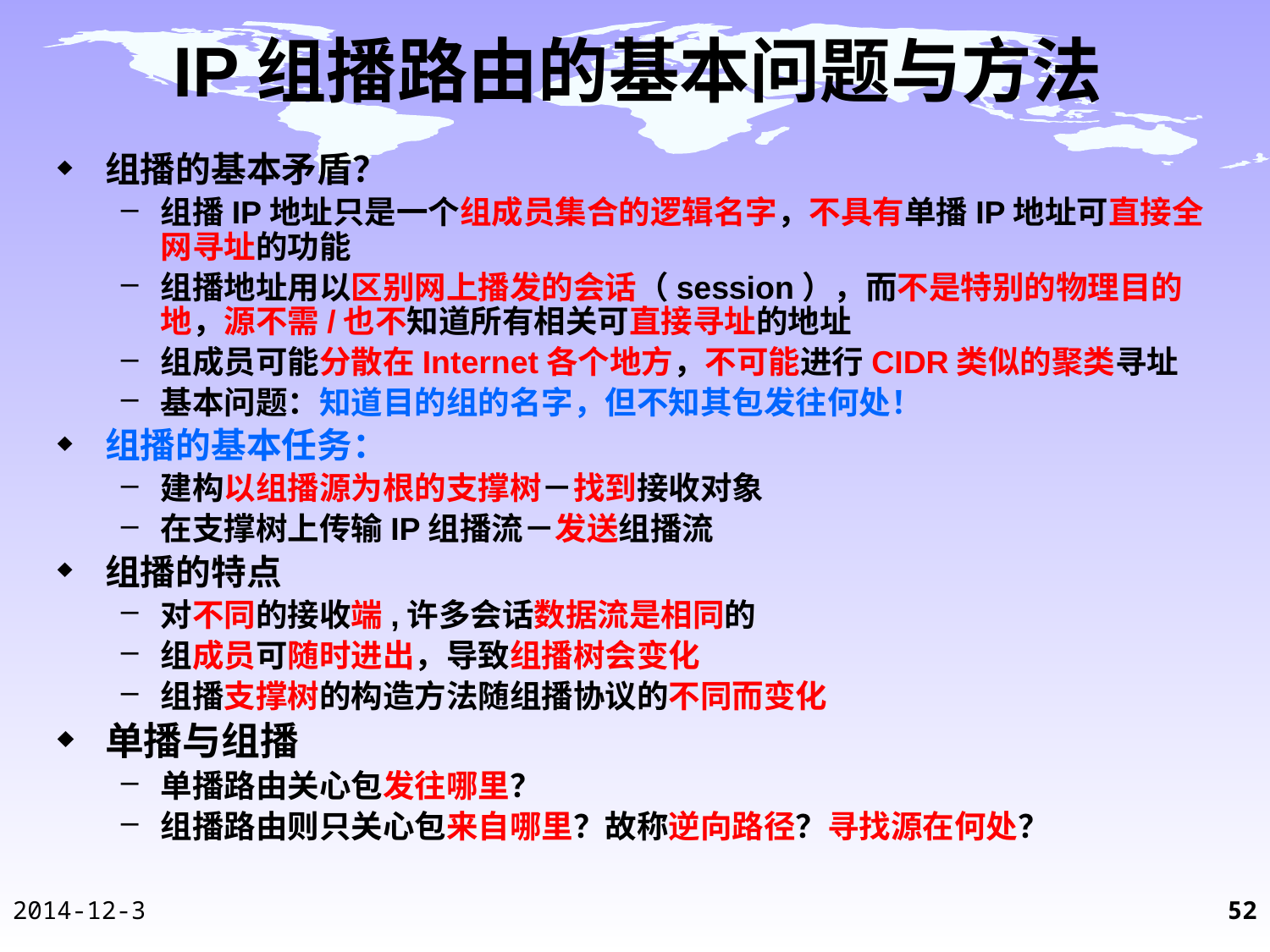

# IP组播路由的基本问题与方法
组播的基本矛盾？
组播IP地址只是一个组成员集合的逻辑名字，不具有单播IP地址可直接全网寻址的功能
组播地址用以区别网上播发的会话（session），而不是特别的物理目的地，源不需/也不知道所有相关可直接寻址的地址
组成员可能分散在Internet各个地方，不可能进行CIDR类似的聚类寻址
基本问题：知道目的组的名字，但不知其包发往何处！
组播的基本任务：
建构以组播源为根的支撑树－找到接收对象
在支撑树上传输IP组播流－发送组播流
组播的特点
对不同的接收端,许多会话数据流是相同的
组成员可随时进出，导致组播树会变化
组播支撑树的构造方法随组播协议的不同而变化
单播与组播
单播路由关心包发往哪里？
组播路由则只关心包来自哪里？故称逆向路径？寻找源在何处？
2014-12-3
52